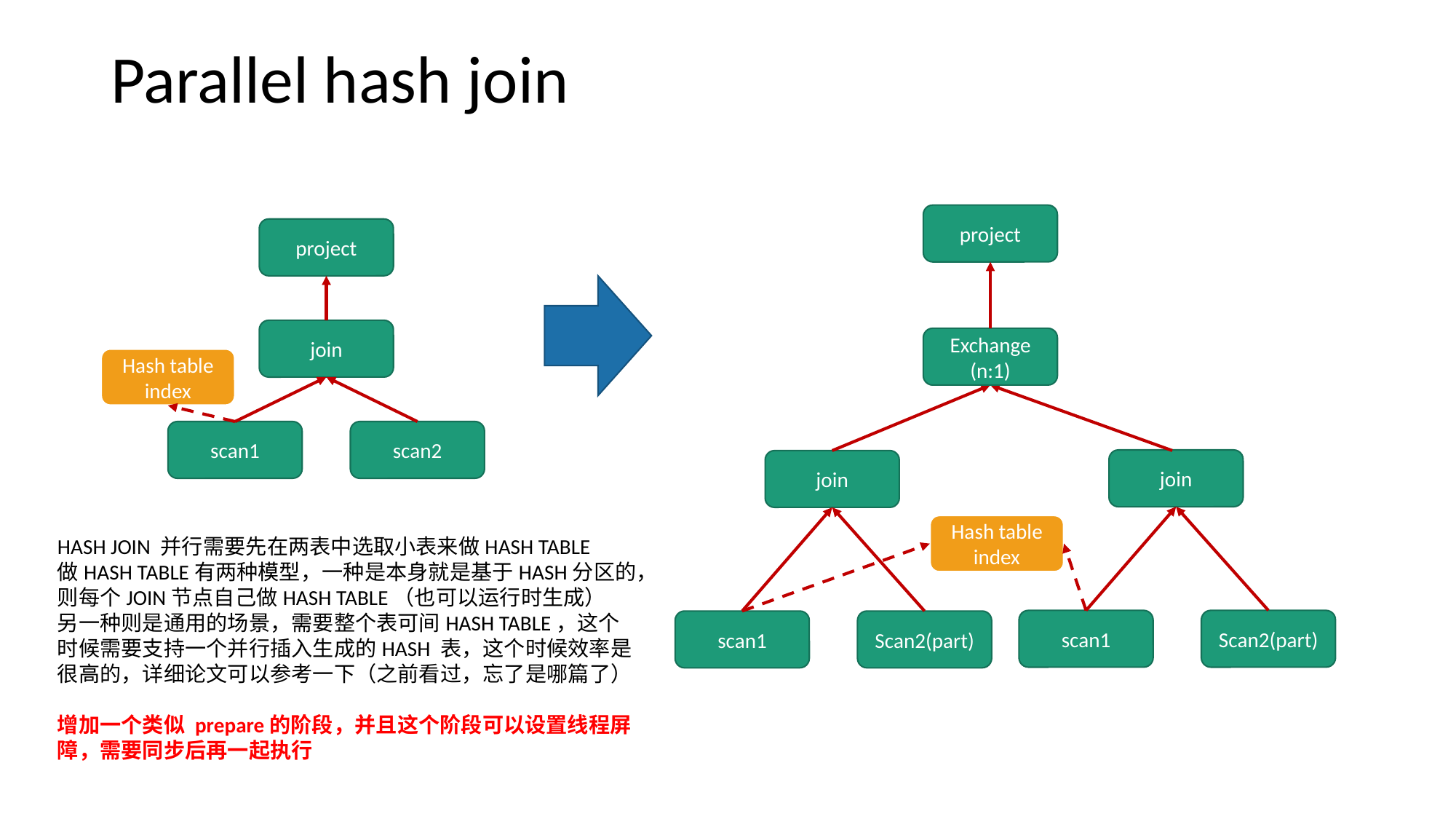

# Parallel hash join
project
project

join
Exchange
(n:1)
Hash table index
scan1
scan2
join
join
Hash table index
HASH JOIN 并行需要先在两表中选取小表来做HASH TABLE
做HASH TABLE有两种模型，一种是本身就是基于HASH分区的，则每个JOIN节点自己做HASH TABLE（也可以运行时生成）
另一种则是通用的场景，需要整个表可间HASH TABLE，这个时候需要支持一个并行插入生成的HASH 表，这个时候效率是很高的，详细论文可以参考一下（之前看过，忘了是哪篇了）

增加一个类似 prepare的阶段，并且这个阶段可以设置线程屏障，需要同步后再一起执行
scan1
Scan2(part)
scan1
Scan2(part)